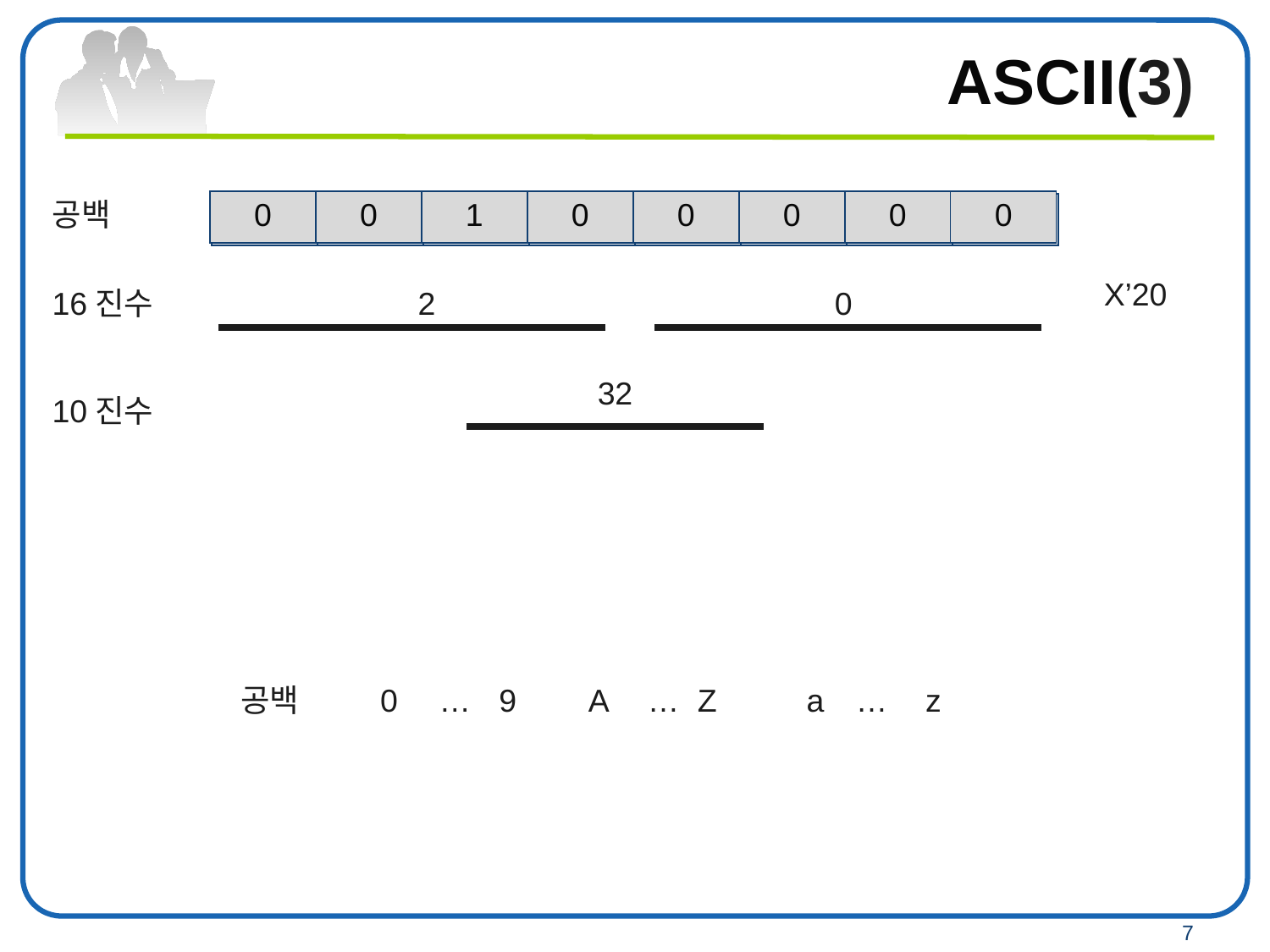

# ASCII(3)
공백
| 0 | 0 | 1 | 0 | 0 | 0 | 0 | 0 |
| --- | --- | --- | --- | --- | --- | --- | --- |
|  |  |  |  |  |  |  |  |
| --- | --- | --- | --- | --- | --- | --- | --- |
X’20
16진수
2
0
32
10진수
공백
0
…
9
A
…
Z
a
…
z
7